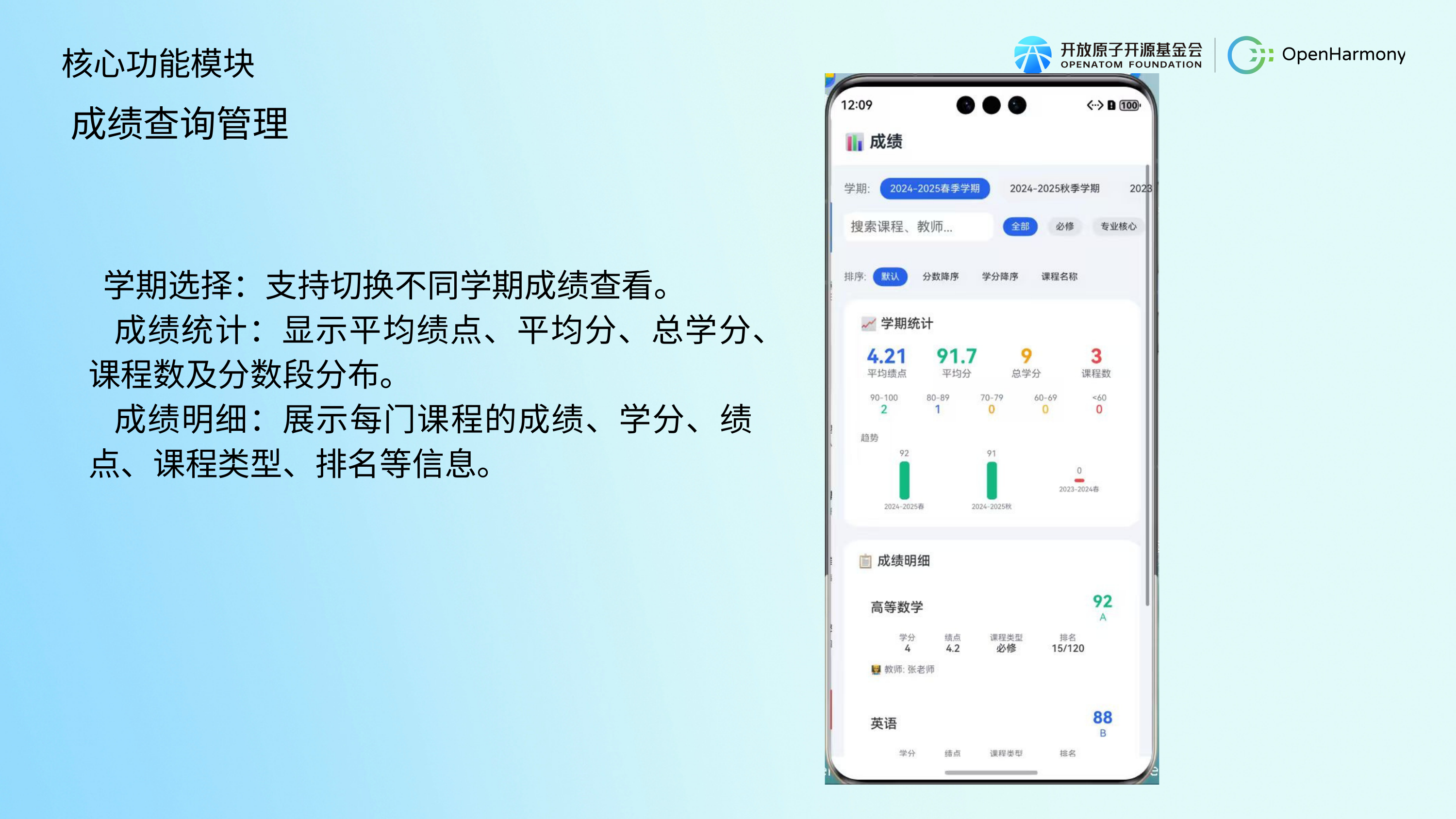

核心功能模块

成绩查询管理
 学期选择：支持切换不同学期成绩查看。
  成绩统计：显示平均绩点、平均分、总学分、课程数及分数段分布。
  成绩明细：展示每门课程的成绩、学分、绩点、课程类型、排名等信息。